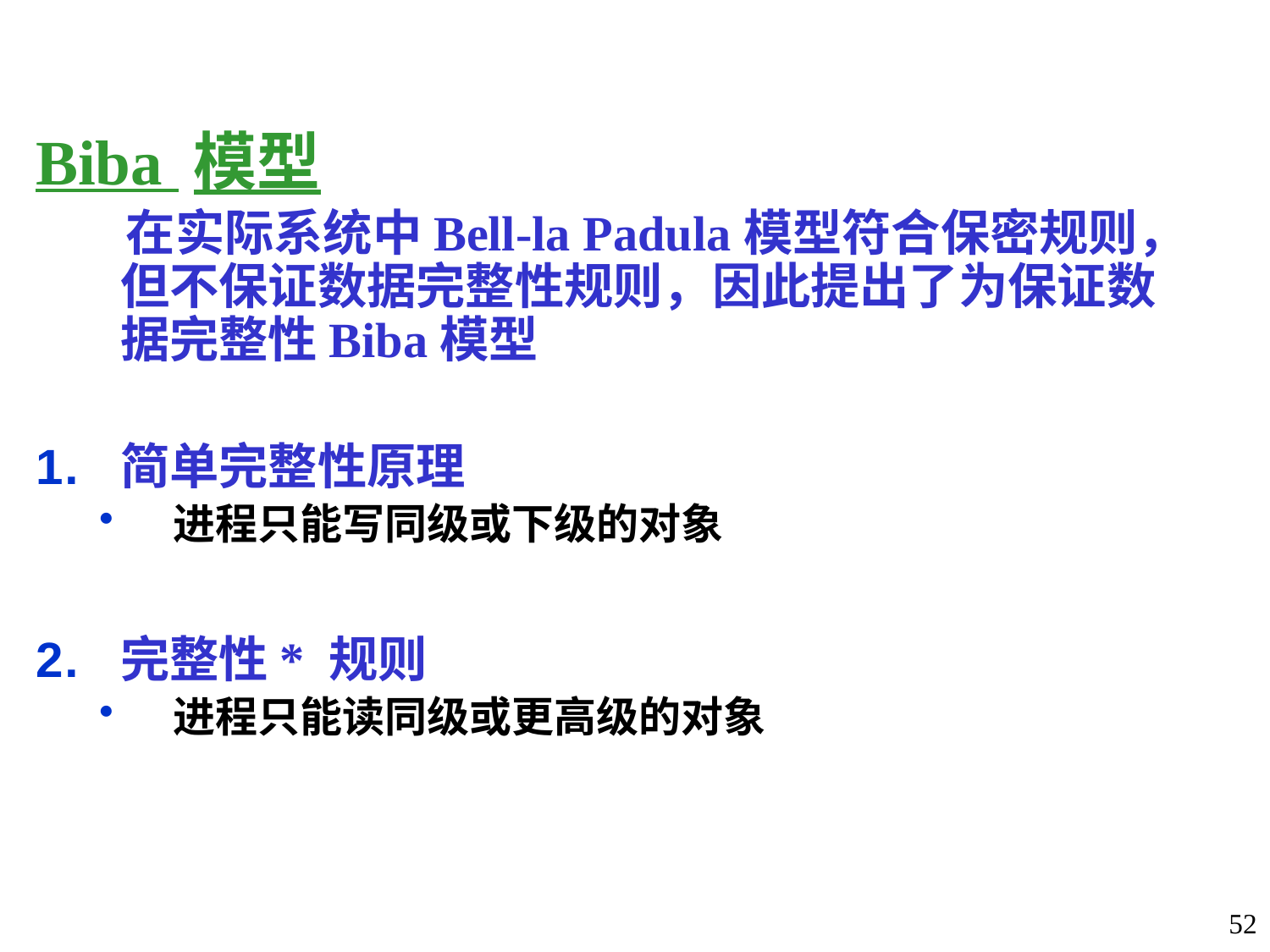

Biba 模型
       在实际系统中Bell-la Padula模型符合保密规则，但不保证数据完整性规则，因此提出了为保证数据完整性Biba模型

简单完整性原理
进程只能写同级或下级的对象

完整性* 规则
进程只能读同级或更高级的对象
52